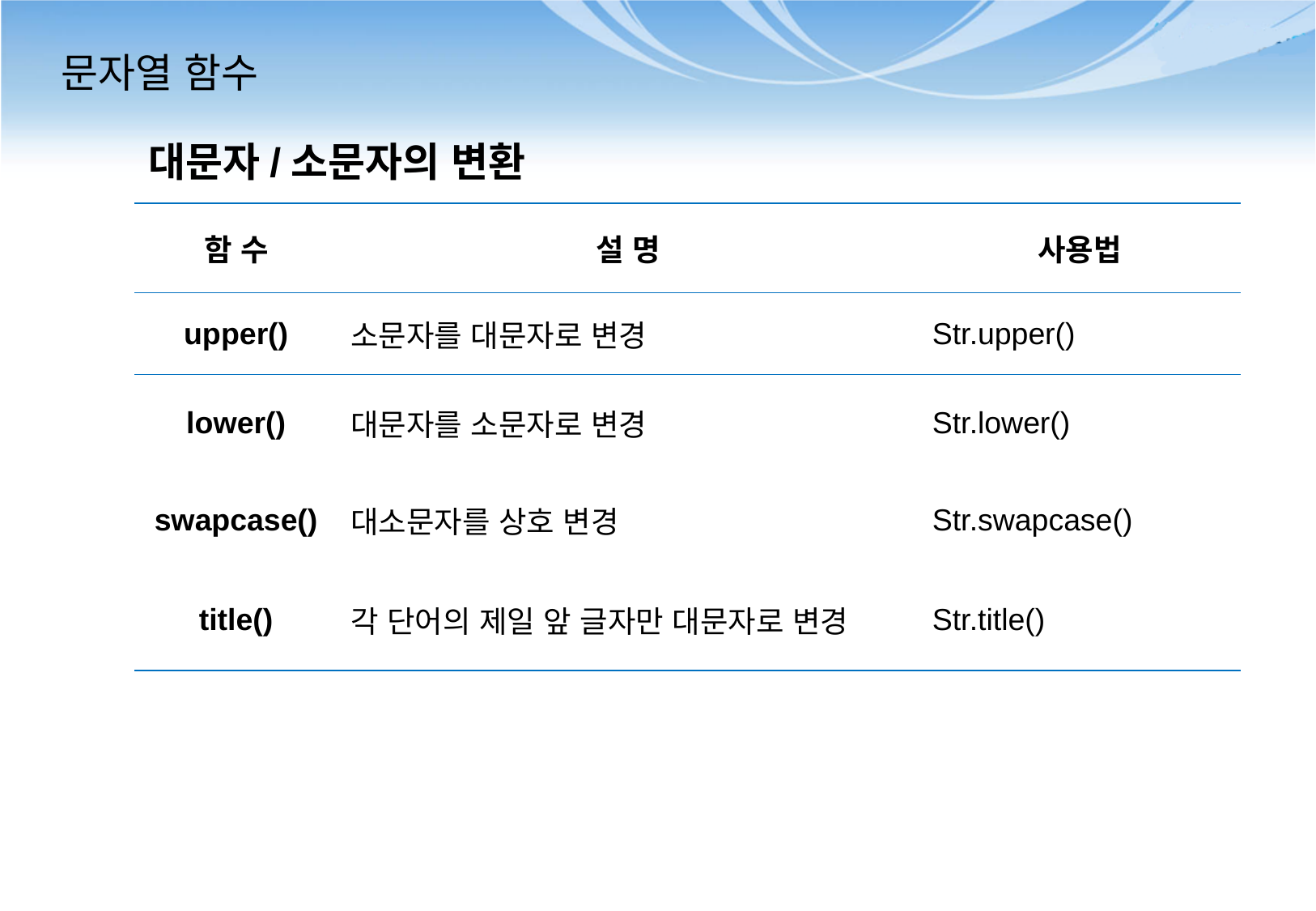

# 문자열 함수
대문자/소문자의 변환
| 함 수 | 설 명 | 사용법 |
| --- | --- | --- |
| upper() | 소문자를 대문자로 변경 | Str.upper() |
| lower() | 대문자를 소문자로 변경 | Str.lower() |
| swapcase() | 대소문자를 상호 변경 | Str.swapcase() |
| title() | 각 단어의 제일 앞 글자만 대문자로 변경 | Str.title() |